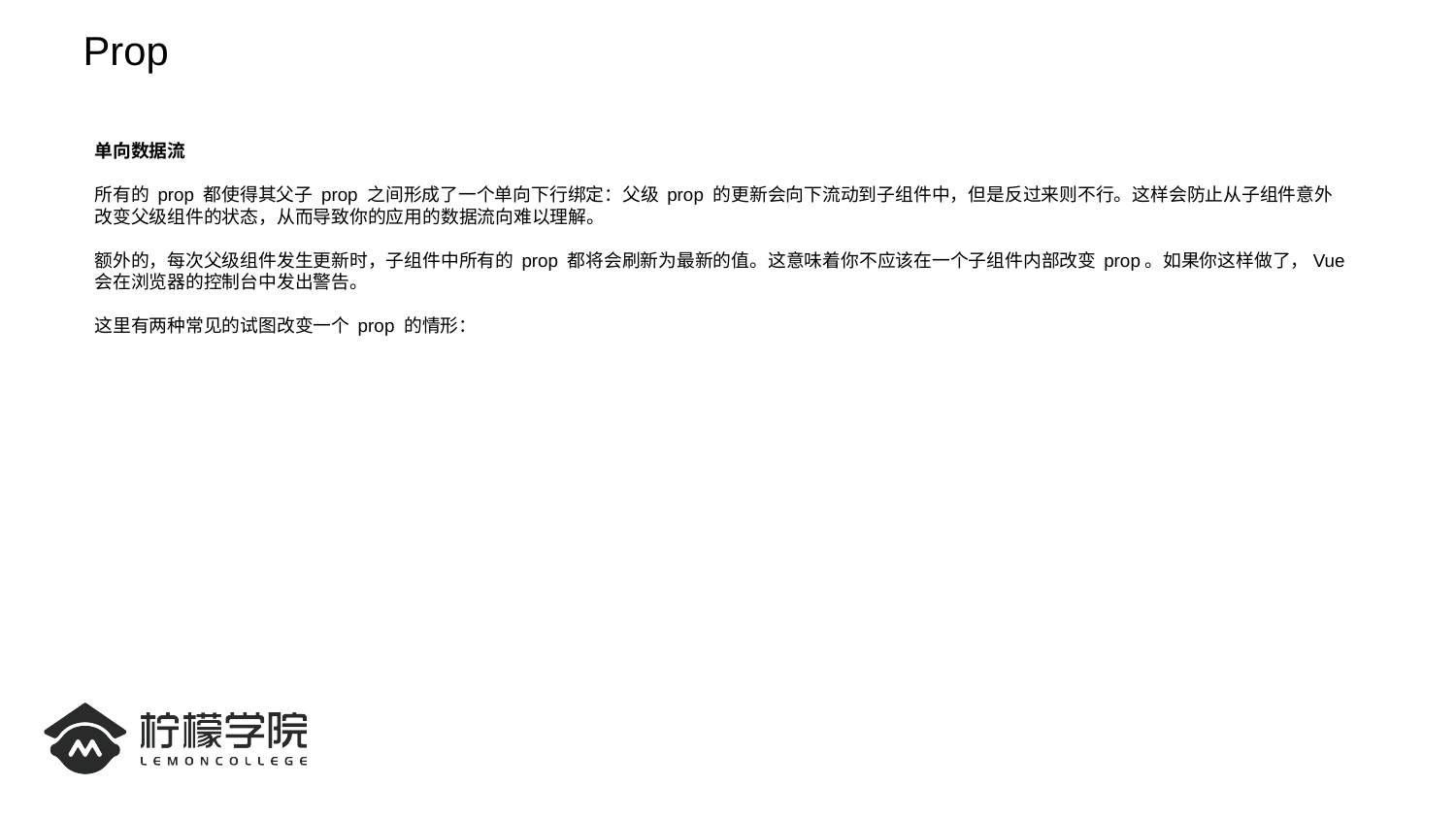

Prop

单向数据流

所有的 prop 都使得其父子 prop 之间形成了一个单向下行绑定：父级 prop 的更新会向下流动到子组件中，但是反过来则不行。这样会防止从子组件意外改变父级组件的状态，从而导致你的应用的数据流向难以理解。

额外的，每次父级组件发生更新时，子组件中所有的 prop 都将会刷新为最新的值。这意味着你不应该在一个子组件内部改变 prop。如果你这样做了，Vue 会在浏览器的控制台中发出警告。

这里有两种常见的试图改变一个 prop 的情形：